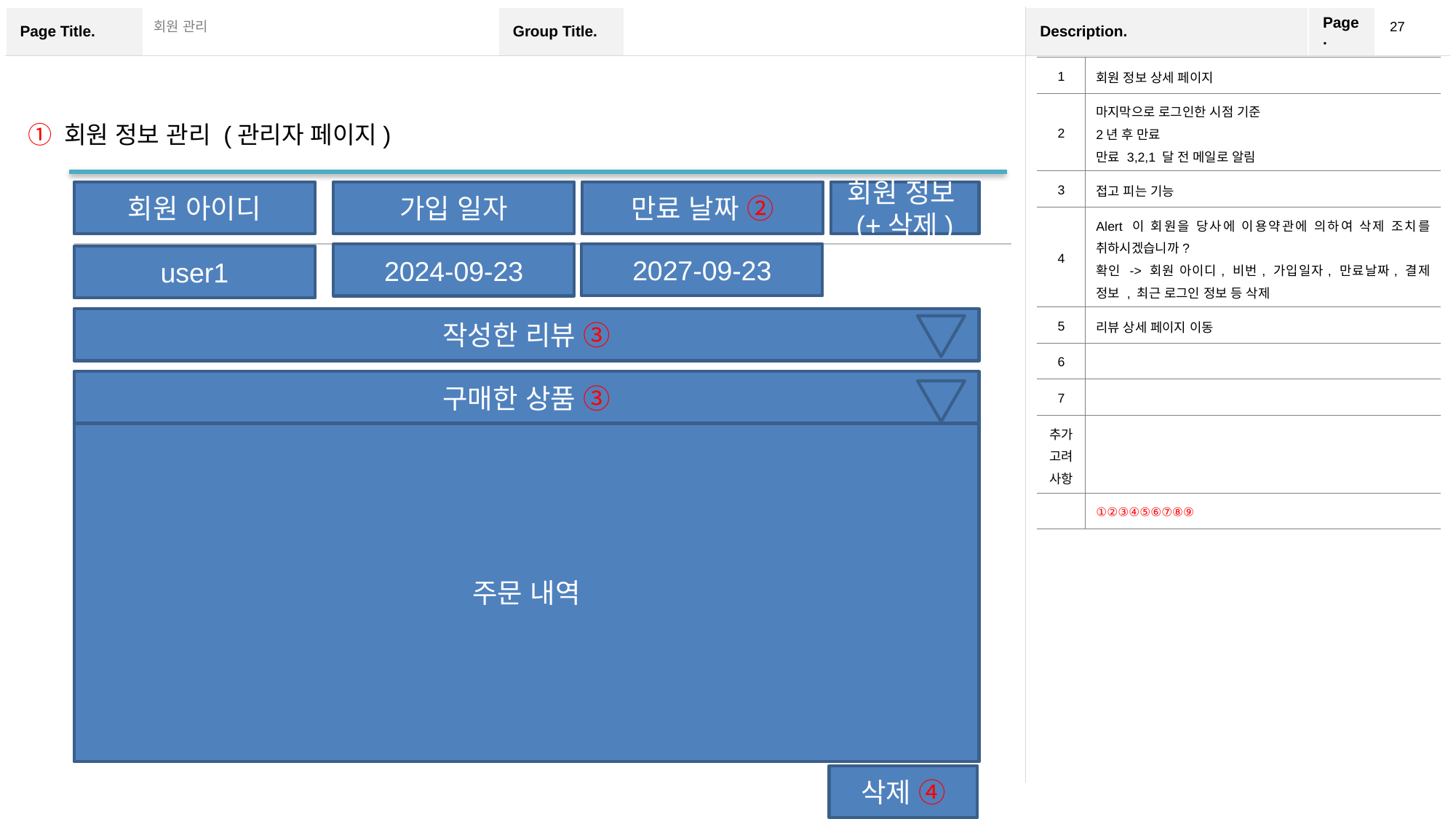

27
회원 관리

| 1 | 회원 정보 상세 페이지 |
| --- | --- |
| 2 | 마지막으로 로그인한 시점 기준 2년 후 만료 만료 3,2,1 달 전 메일로 알림 |
| 3 | 접고 피는 기능 |
| 4 | Alert 이 회원을 당사에 이용약관에 의하여 삭제 조치를 취하시겠습니까? 확인 -> 회원 아이디, 비번, 가입일자, 만료날짜, 결제 정보 , 최근 로그인 정보 등 삭제 |
| 5 | 리뷰 상세 페이지 이동 |
| 6 |  |
| 7 |  |
| 추가 고려 사항 |  |
|  | ①②③④⑤⑥⑦⑧⑨ |
① 회원 정보 관리 (관리자 페이지)
만료 날짜 ②
회원 정보(+삭제)
회원 아이디
가입 일자
2027-09-23
2024-09-23
user1
작성한 리뷰 ③

구매한 상품 ③

주문 내역
삭제 ④